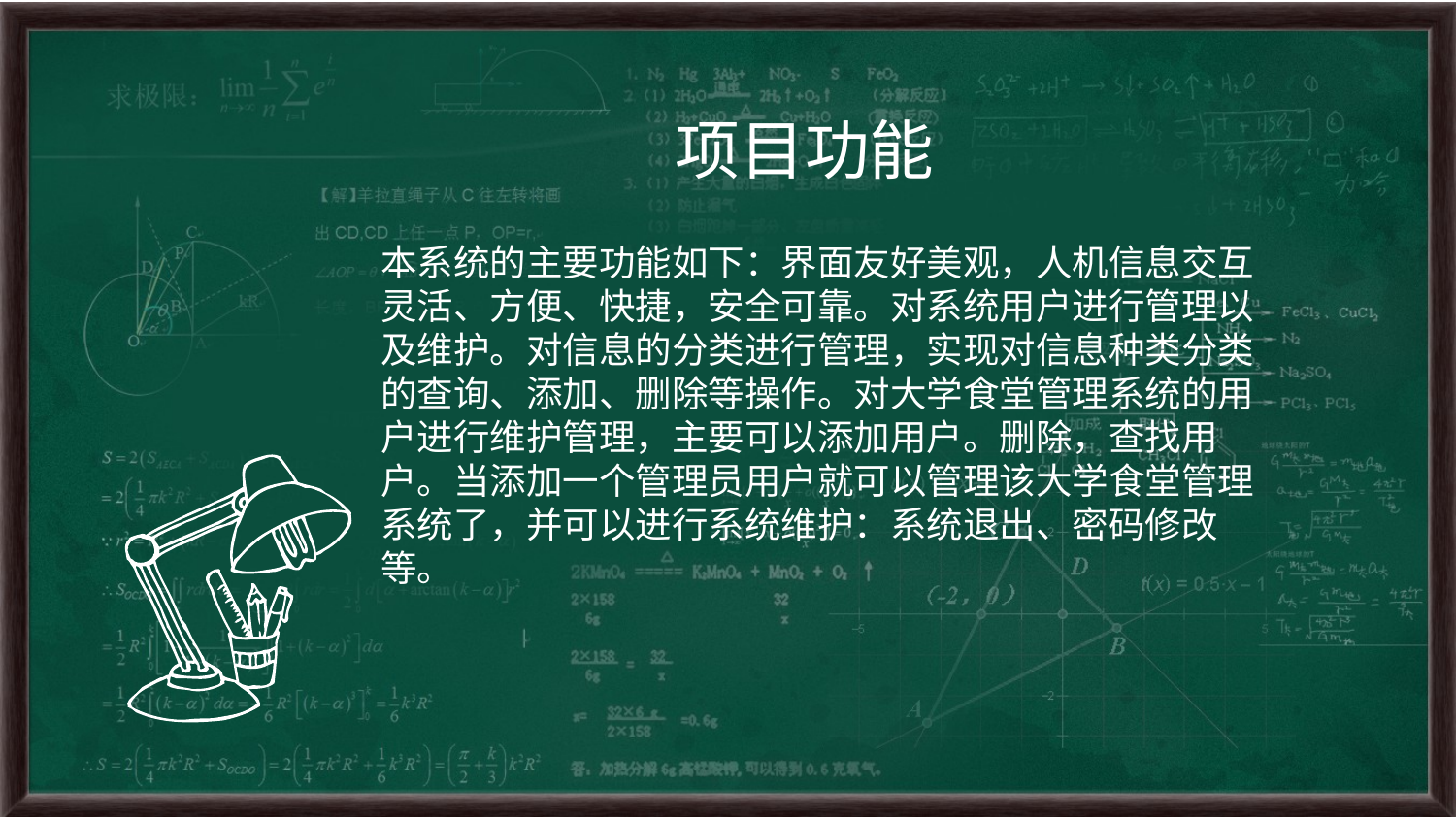

项目功能
本系统的主要功能如下：界面友好美观，人机信息交互灵活、方便、快捷，安全可靠。对系统用户进行管理以及维护。对信息的分类进行管理，实现对信息种类分类的查询、添加、删除等操作。对大学食堂管理系统的用户进行维护管理，主要可以添加用户。删除，查找用户。当添加一个管理员用户就可以管理该大学食堂管理系统了，并可以进行系统维护：系统退出、密码修改等。